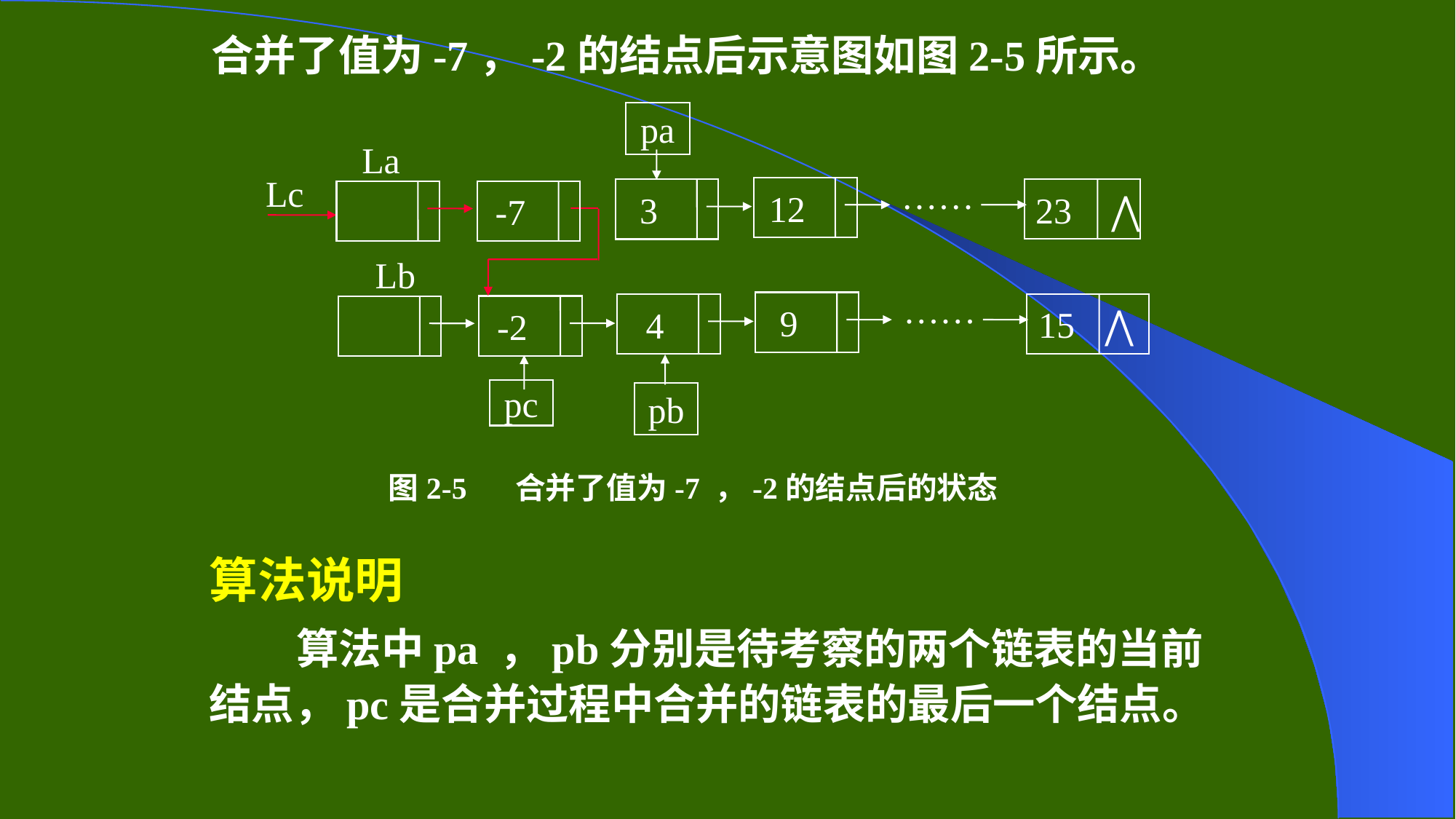

合并了值为-7，-2的结点后示意图如图2-5所示。
pa

La

……

Lc

12

23    ⋀

3

-7

Lb

……

9

 15   ⋀

4

-2

pb

pc
图2-5     合并了值为-7 ，-2的结点后的状态
算法说明
        算法中pa ，pb分别是待考察的两个链表的当前结点，pc是合并过程中合并的链表的最后一个结点。